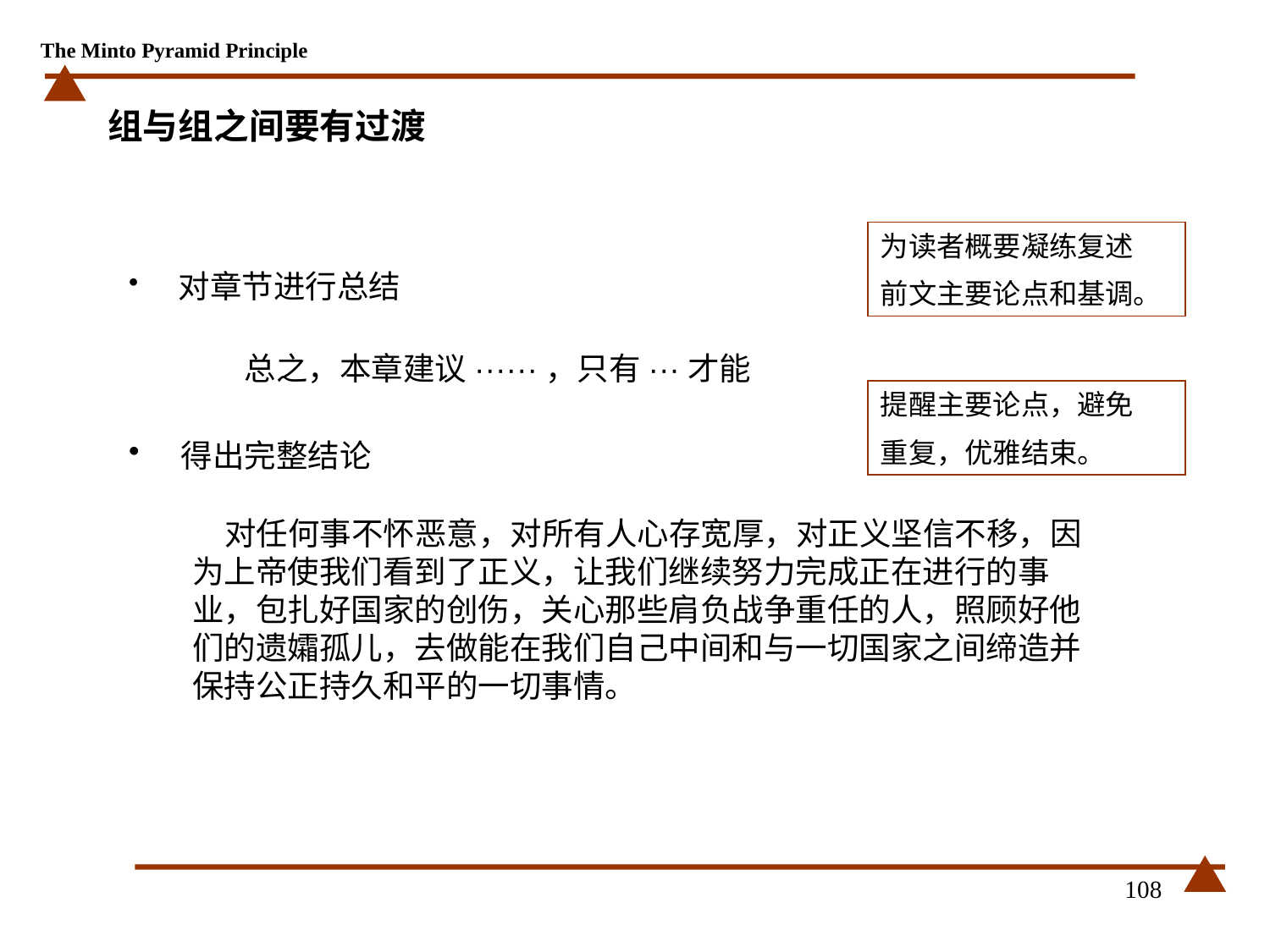

# 组与组之间要有过渡
  对章节进行总结
               总之，本章建议······，只有···才能
为读者概要凝练复述
前文主要论点和基调。
提醒主要论点，避免
重复，优雅结束。
  得出完整结论
    对任何事不怀恶意，对所有人心存宽厚，对正义坚信不移，因为上帝使我们看到了正义，让我们继续努力完成正在进行的事业，包扎好国家的创伤，关心那些肩负战争重任的人，照顾好他们的遗孀孤儿，去做能在我们自己中间和与一切国家之间缔造并保持公正持久和平的一切事情。
108